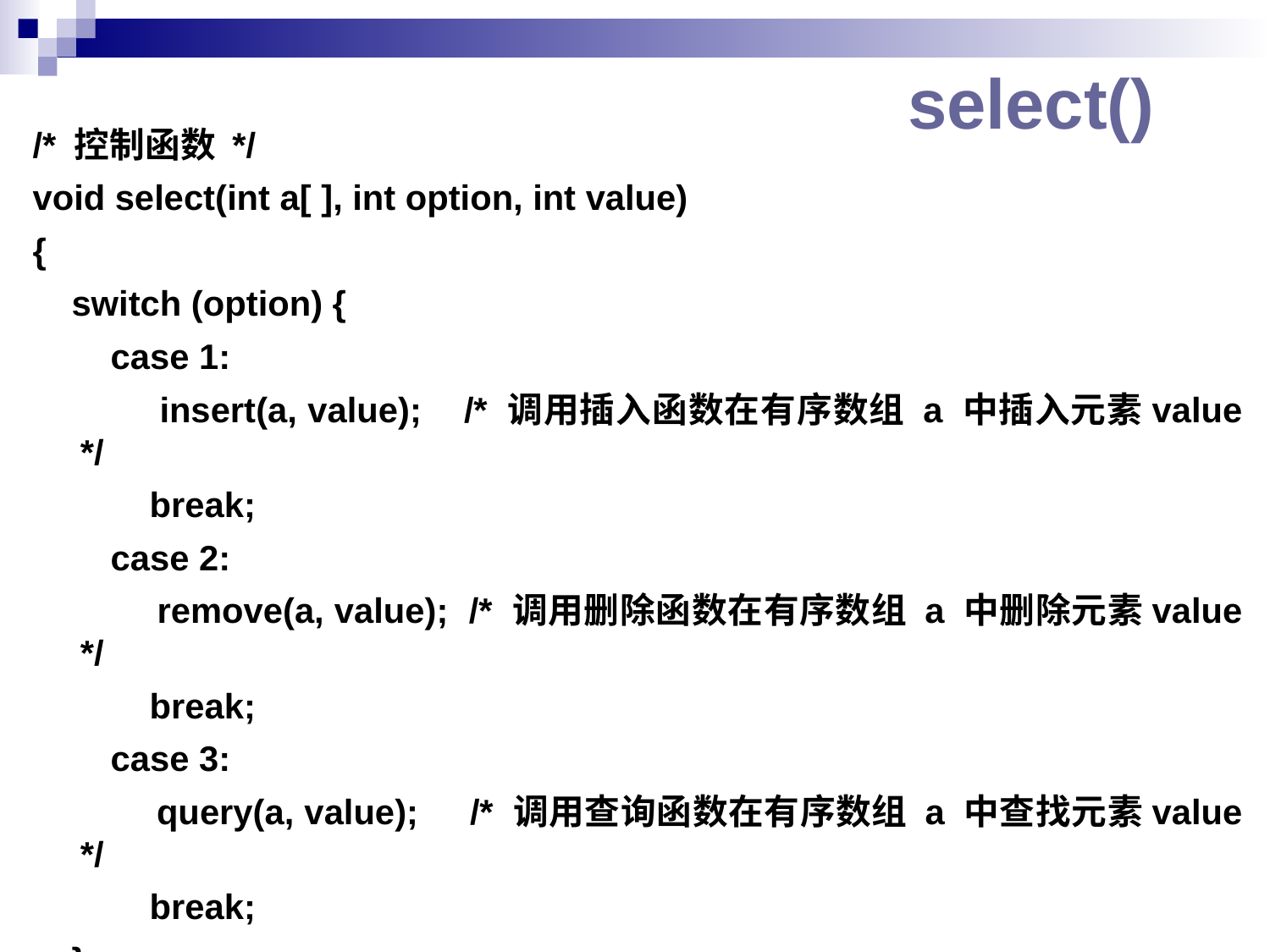

# select()
/* 控制函数 */
void select(int a[ ], int option, int value)
{
    switch (option) {
        case 1:
            insert(a, value);    /* 调用插入函数在有序数组 a 中插入元素value */
            break;
        case 2:
            remove(a, value);  /* 调用删除函数在有序数组 a 中删除元素value */
            break;
        case 3:
            query(a, value);     /* 调用查询函数在有序数组 a 中查找元素value */
            break;
    }
}